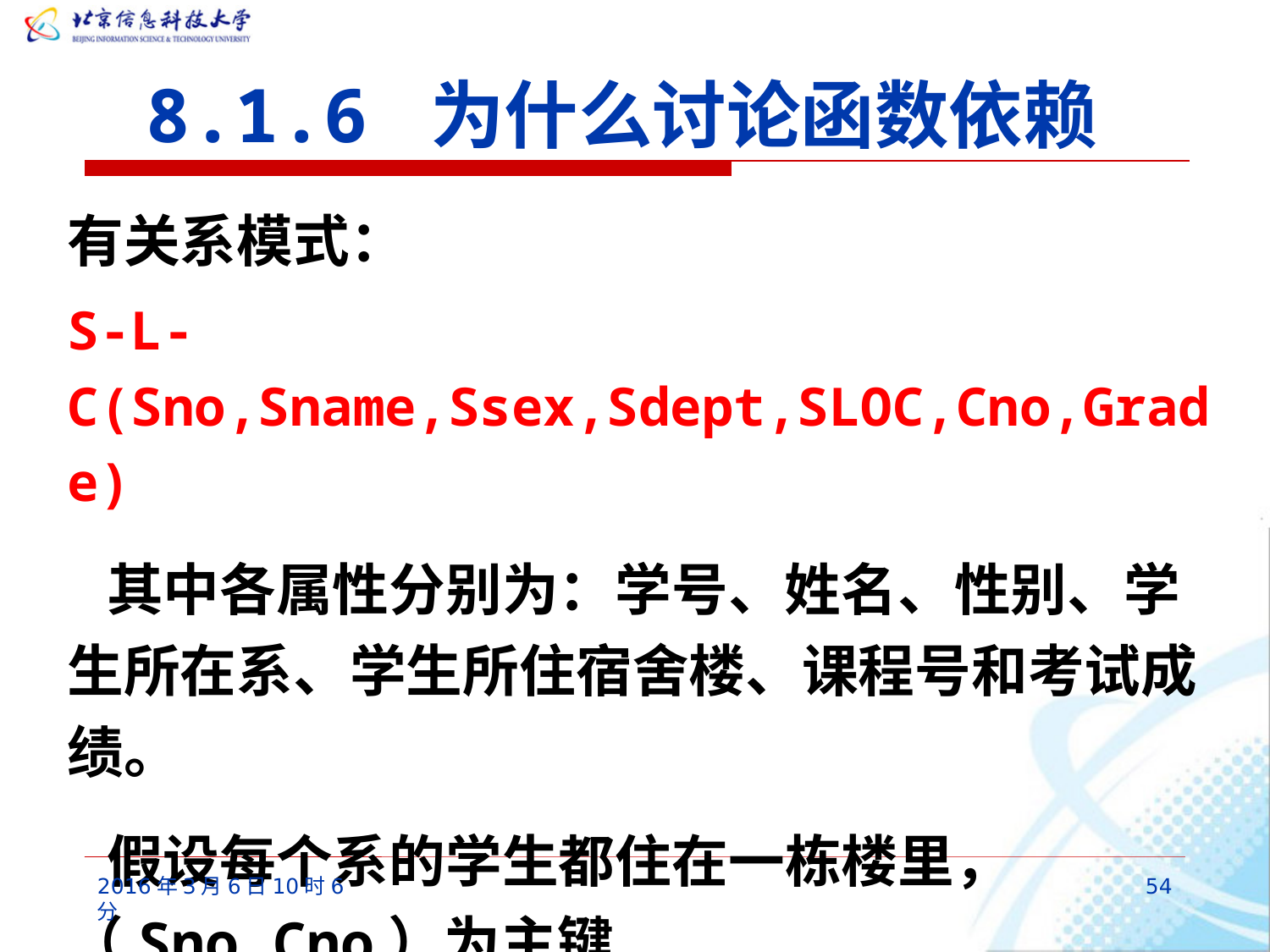

# 8.1.6 为什么讨论函数依赖
有关系模式：
S-L-C(Sno,Sname,Ssex,Sdept,SLOC,Cno,Grade)
  其中各属性分别为：学号、姓名、性别、学生所在系、学生所住宿舍楼、课程号和考试成绩。
  假设每个系的学生都住在一栋楼里，（Sno,Cno）为主键
2016年3月6日10时6分
54